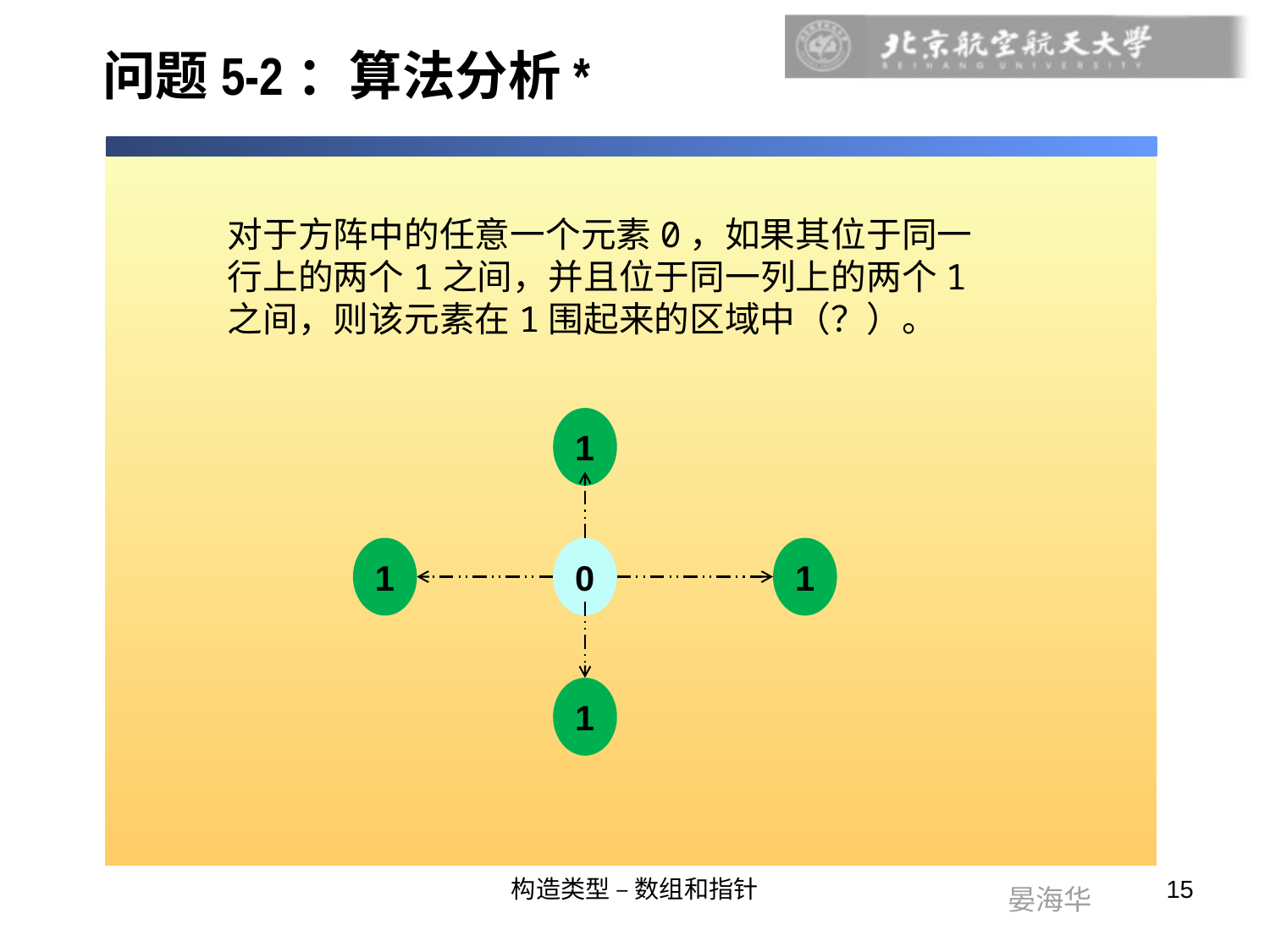

# 问题5-2：算法分析*
对于方阵中的任意一个元素0，如果其位于同一行上的两个1之间，并且位于同一列上的两个1之间，则该元素在1围起来的区域中（？）。
1
1
0
1
1
构造类型 – 数组和指针
15